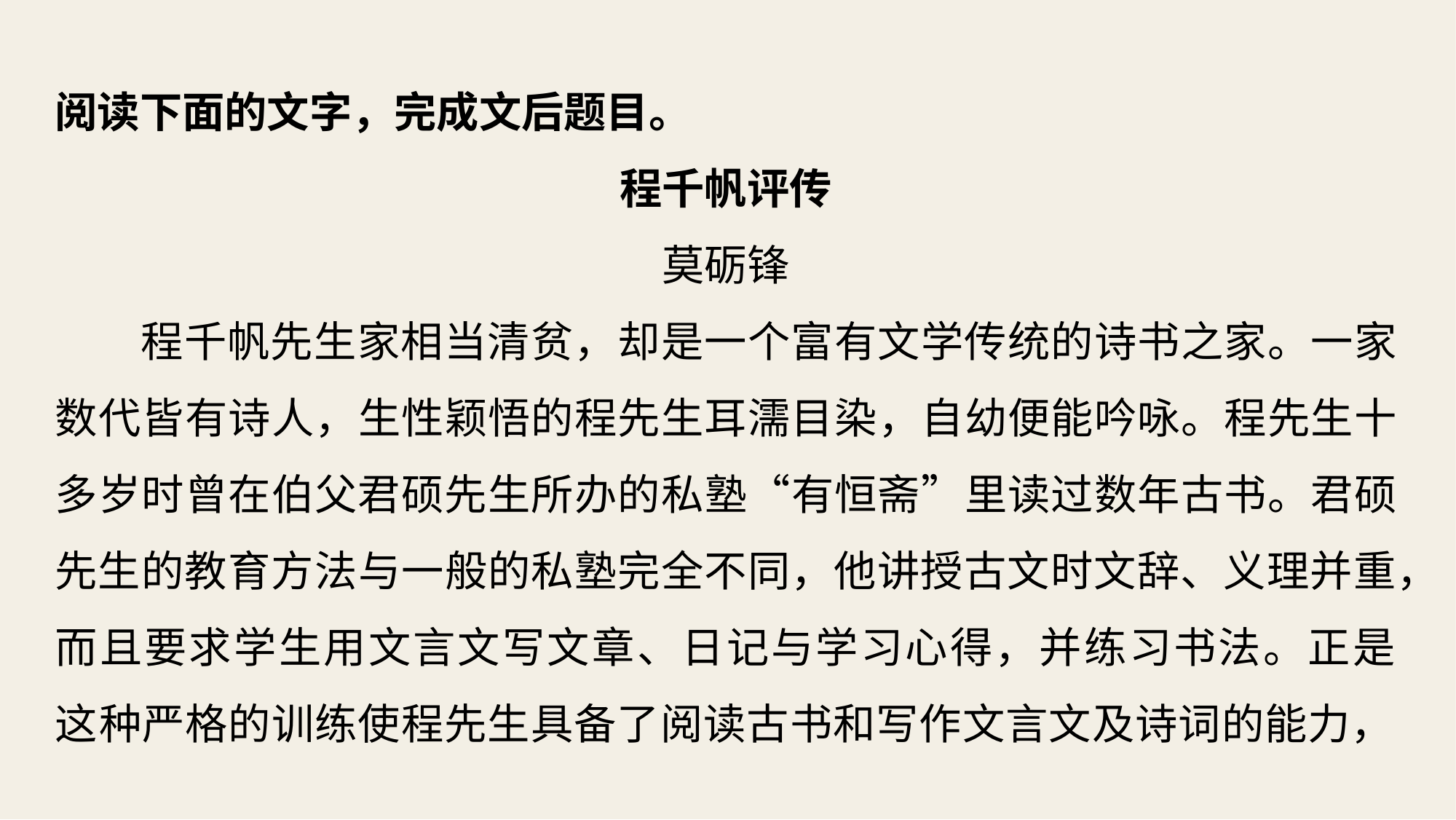

阅读下面的文字，完成文后题目。
程千帆评传
莫砺锋
程千帆先生家相当清贫，却是一个富有文学传统的诗书之家。一家数代皆有诗人，生性颖悟的程先生耳濡目染，自幼便能吟咏。程先生十多岁时曾在伯父君硕先生所办的私塾“有恒斋”里读过数年古书。君硕先生的教育方法与一般的私塾完全不同，他讲授古文时文辞、义理并重，而且要求学生用文言文写文章、日记与学习心得，并练习书法。正是这种严格的训练使程先生具备了阅读古书和写作文言文及诗词的能力，